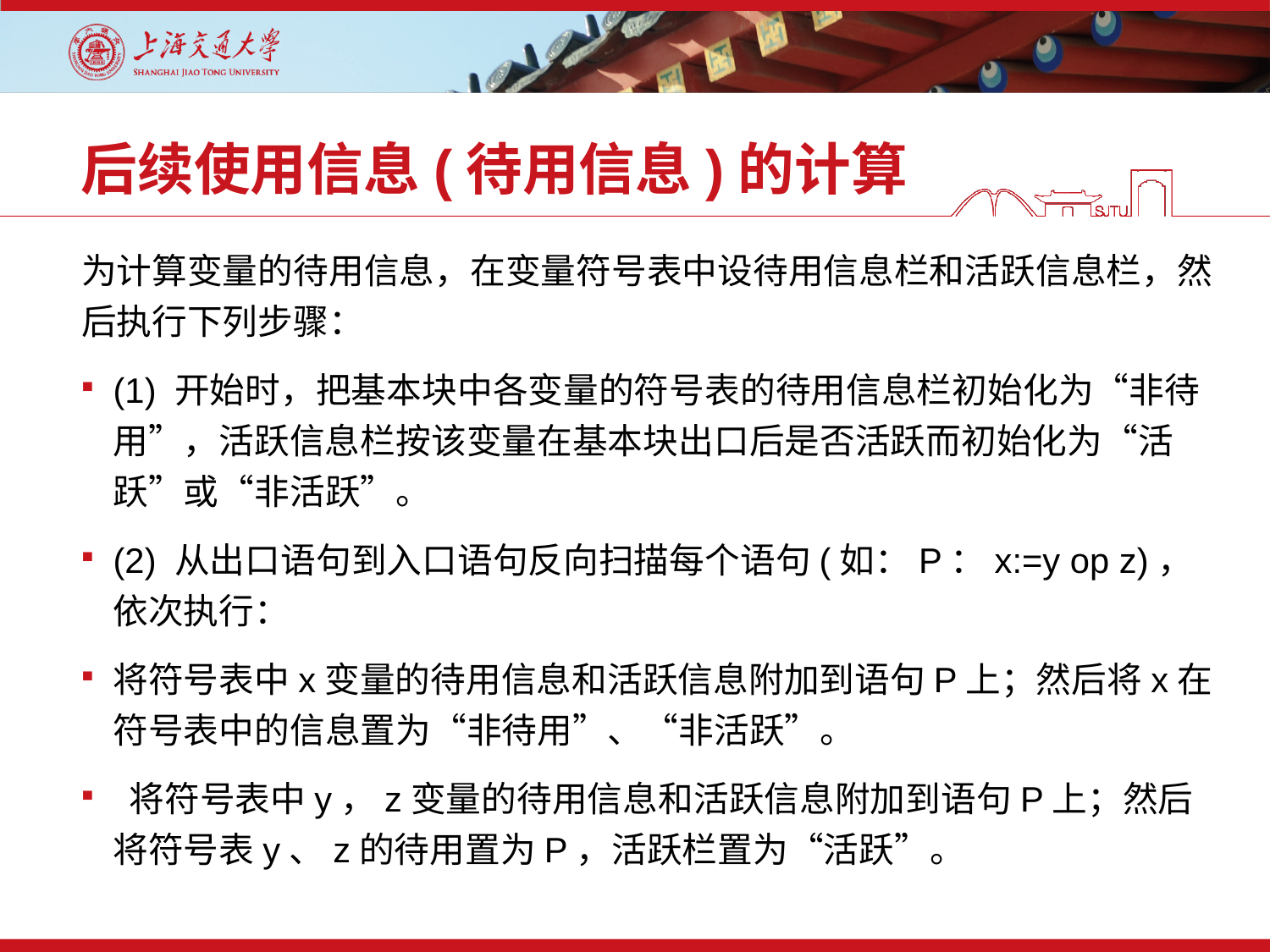

# 后续使用信息(待用信息)的计算
为计算变量的待用信息，在变量符号表中设待用信息栏和活跃信息栏，然后执行下列步骤：
(1) 开始时，把基本块中各变量的符号表的待用信息栏初始化为“非待用”，活跃信息栏按该变量在基本块出口后是否活跃而初始化为“活跃”或“非活跃”。
(2) 从出口语句到入口语句反向扫描每个语句(如：P：x:=y op z)，依次执行：
将符号表中x变量的待用信息和活跃信息附加到语句P上；然后将x在符号表中的信息置为“非待用”、“非活跃”。
 将符号表中y，z变量的待用信息和活跃信息附加到语句P上；然后将符号表y、z的待用置为P，活跃栏置为“活跃”。